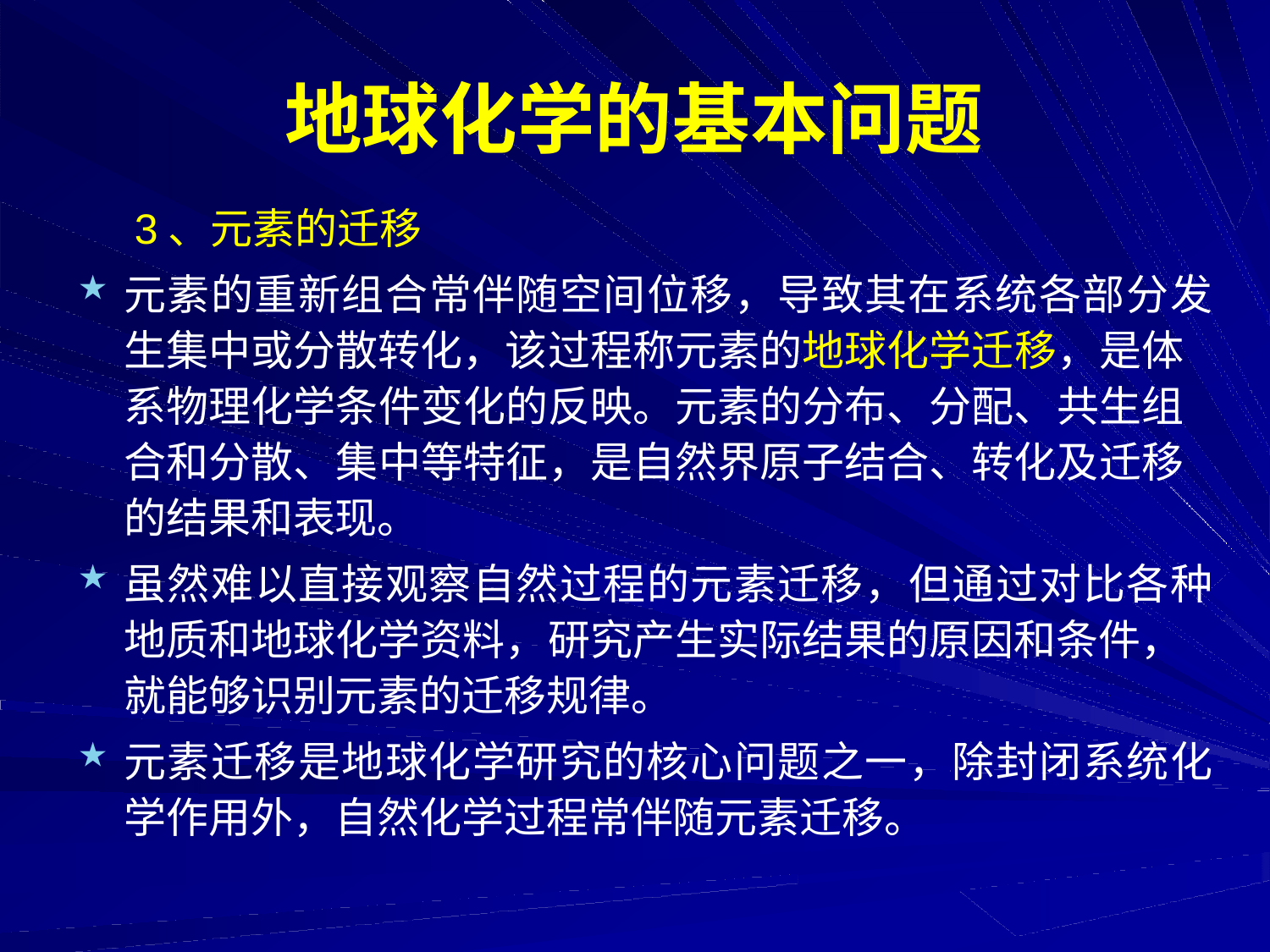

# 地球化学的基本问题

3、元素的迁移
元素的重新组合常伴随空间位移，导致其在系统各部分发 生集中或分散转化，该过程称元素的地球化学迁移，是体 系物理化学条件变化的反映。元素的分布、分配、共生组 合和分散、集中等特征，是自然界原子结合、转化及迁移 的结果和表现。
虽然难以直接观察自然过程的元素迁移，但通过对比各种 地质和地球化学资料，研究产生实际结果的原因和条件， 就能够识别元素的迁移规律。
元素迁移是地球化学研究的核心问题之一，除封闭系统化 学作用外，自然化学过程常伴随元素迁移。